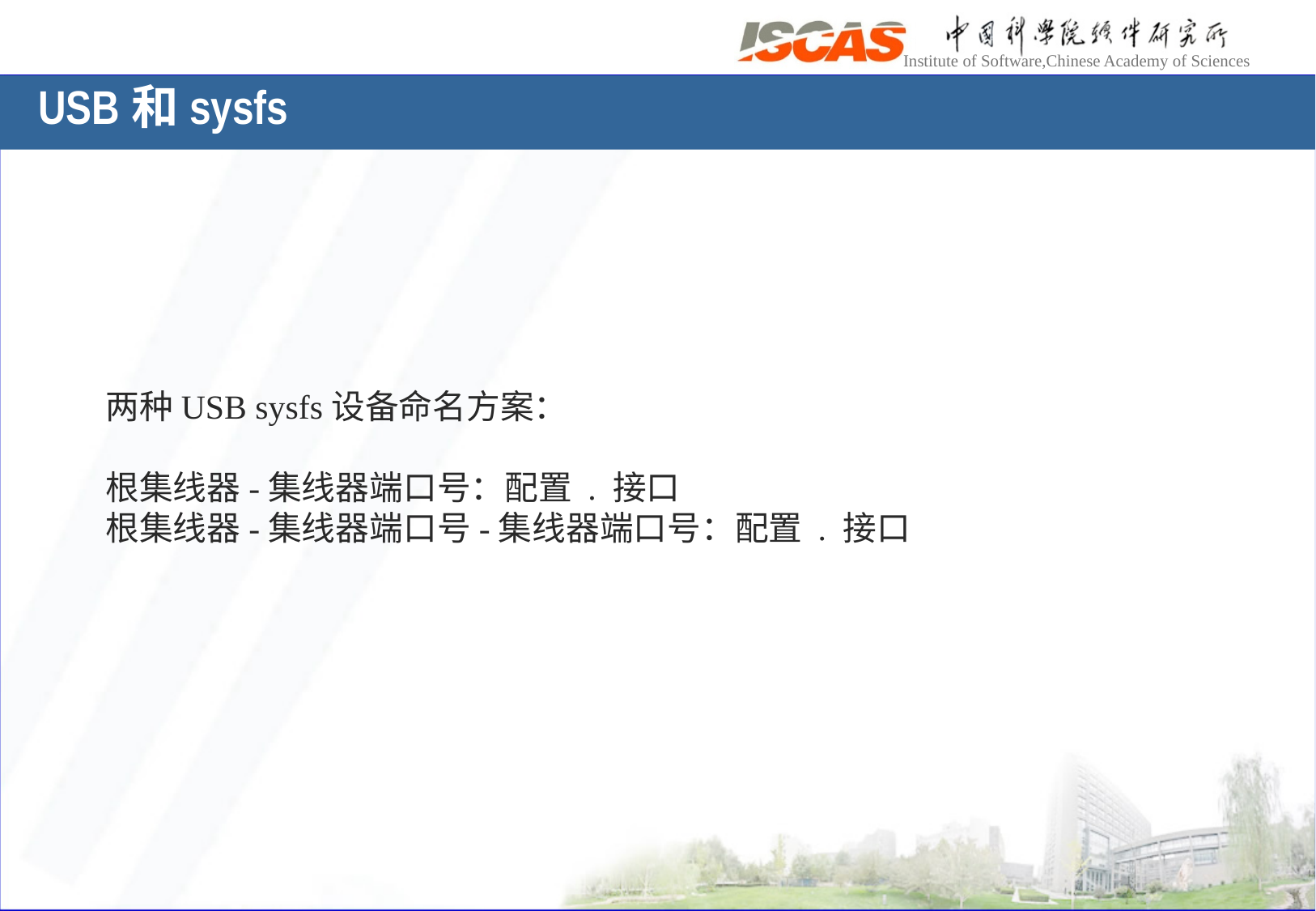

# USB和sysfs
两种USB sysfs设备命名方案：

根集线器-集线器端口号：配置 . 接口
根集线器-集线器端口号-集线器端口号：配置 . 接口